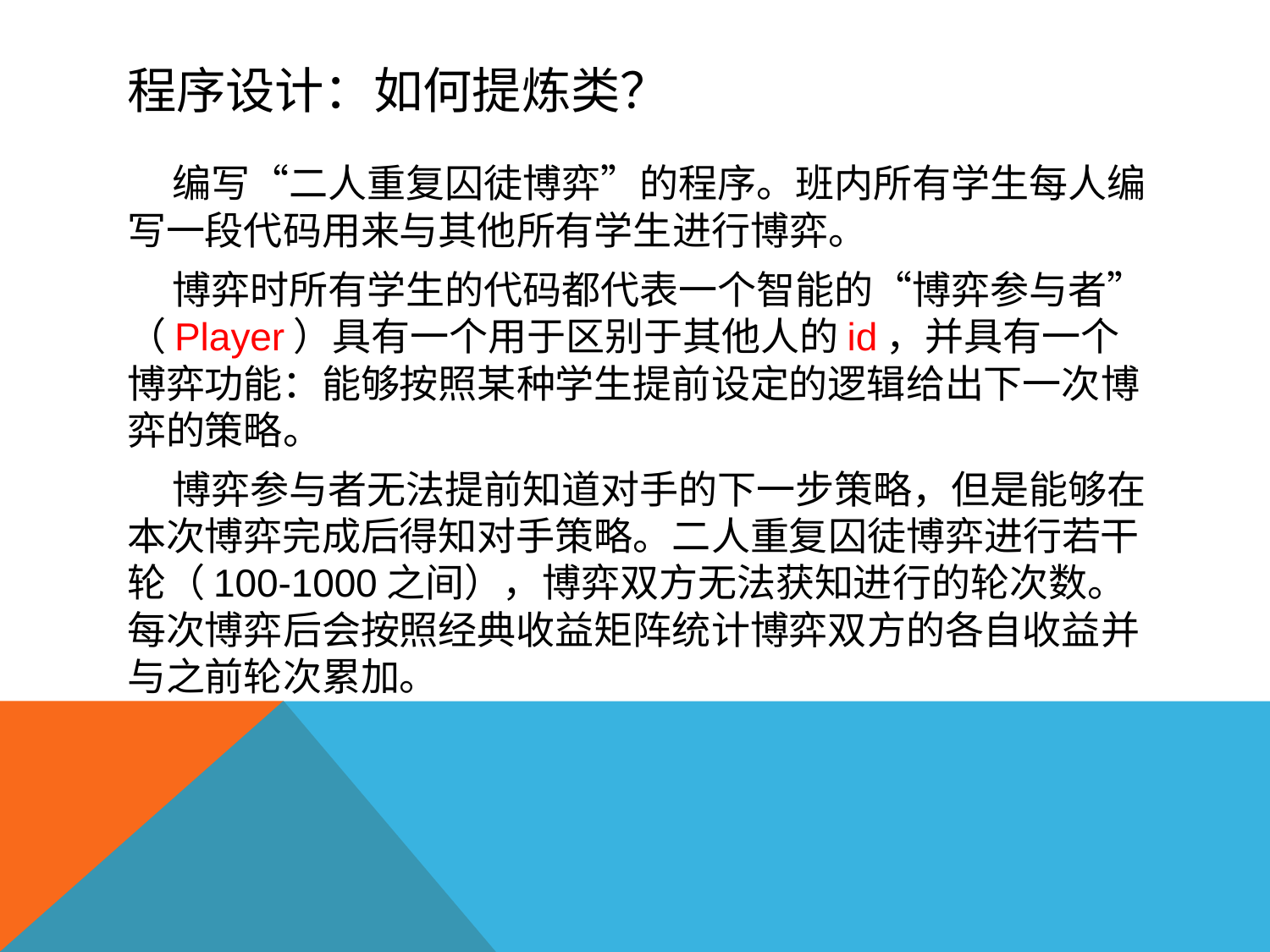

# 程序设计：如何提炼类？
编写“二人重复囚徒博弈”的程序。班内所有学生每人编写一段代码用来与其他所有学生进行博弈。
博弈时所有学生的代码都代表一个智能的“博弈参与者”（Player）具有一个用于区别于其他人的id，并具有一个博弈功能：能够按照某种学生提前设定的逻辑给出下一次博弈的策略。
博弈参与者无法提前知道对手的下一步策略，但是能够在本次博弈完成后得知对手策略。二人重复囚徒博弈进行若干轮（100-1000之间），博弈双方无法获知进行的轮次数。每次博弈后会按照经典收益矩阵统计博弈双方的各自收益并与之前轮次累加。